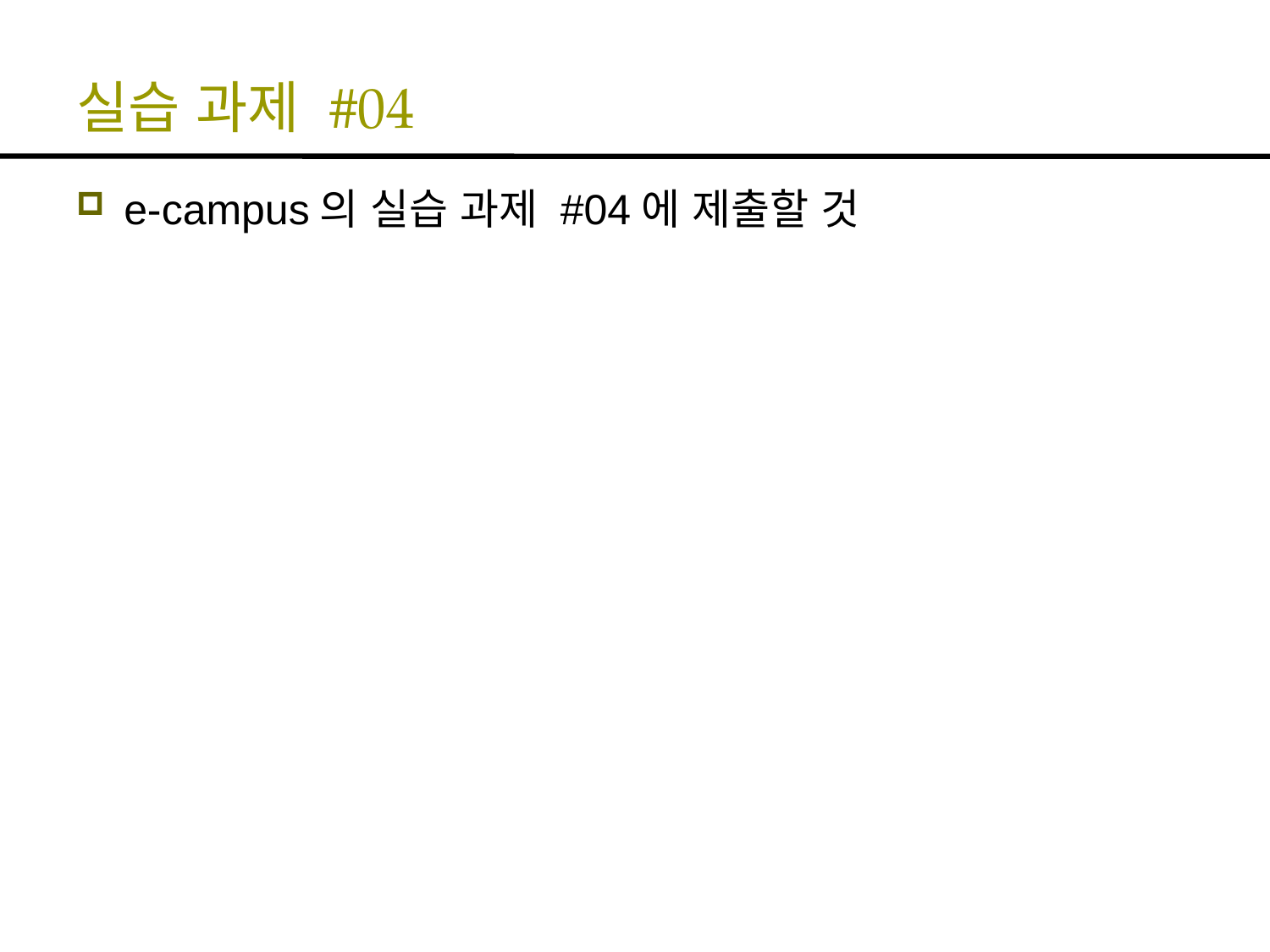

# 실습 과제 #04
e-campus의 실습 과제 #04에 제출할 것